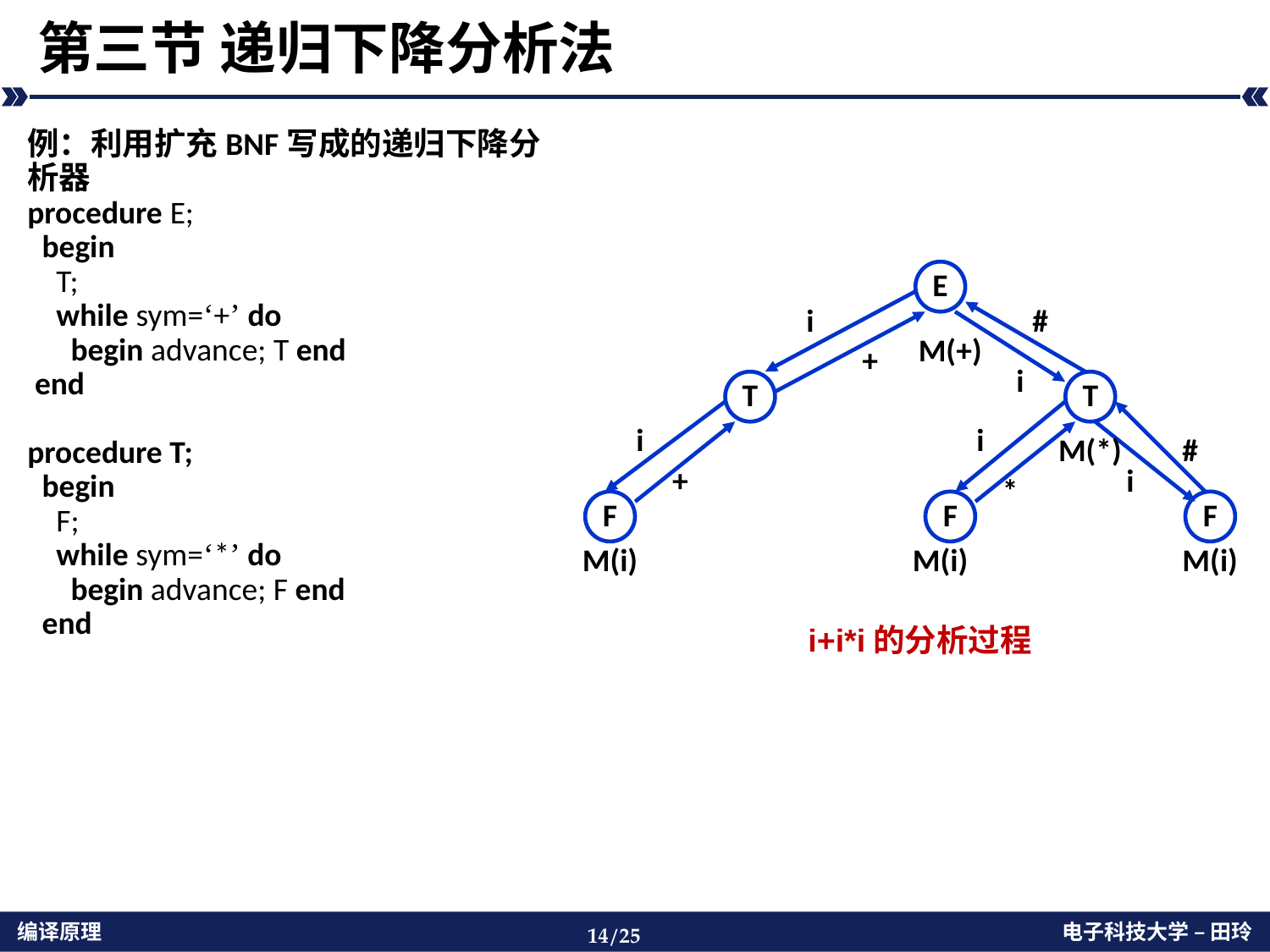

# 第三节 递归下降分析法
例：利用扩充BNF写成的递归下降分析器
procedure E;
  begin
    T;
    while sym=‘+’ do
      begin advance; T end
 end

procedure T;
  begin
    F;
    while sym=‘*’ do
      begin advance; F end
  end
E

i

#

M(+)
+
i
T
T

i

i

M(*)
#
+
i
*
F
F
F
M(i)
M(i)
M(i)
i+i*i的分析过程